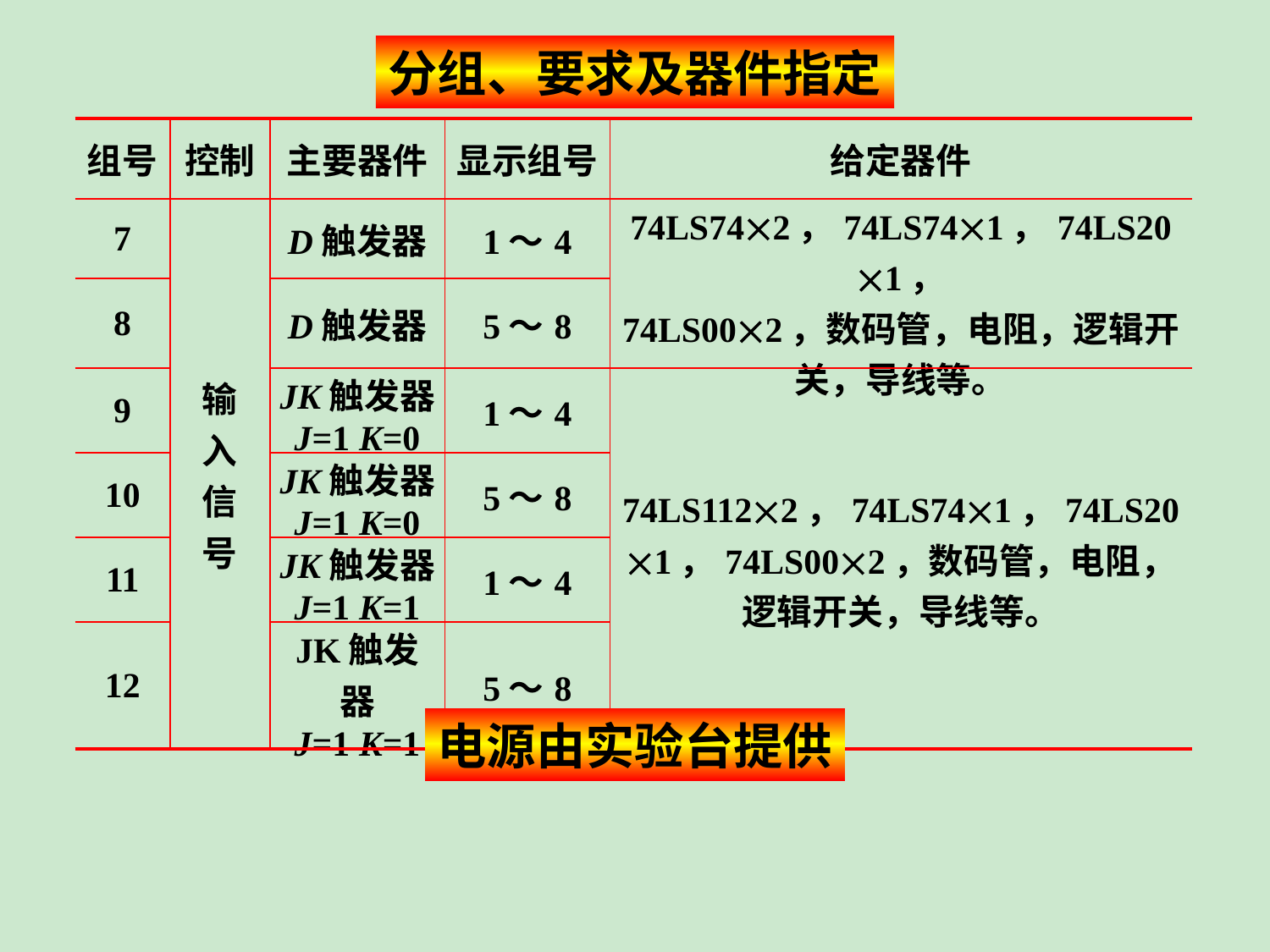

分组、要求及器件指定
| 组号 | 控制 | 主要器件 | 显示组号 | 给定器件 |
| --- | --- | --- | --- | --- |
| 7 | 输 入 信 号 | D触发器 | 1～4 | 74LS74×2，74LS74×1，74LS20×1， 74LS00×2，数码管，电阻，逻辑开关，导线等。 |
| 8 |  | D触发器 | 5～8 |  |
| 9 |  | JK触发器 J=1 K=0 | 1～4 | 74LS112×2，74LS74×1，74LS20×1，74LS00×2，数码管，电阻，逻辑开关，导线等。 |
| 10 |  | JK触发器 J=1 K=0 | 5～8 |  |
| 11 |  | JK触发器 J=1 K=1 | 1～4 |  |
| 12 |  | JK触发器 J=1 K=1 | 5～8 |  |
电源由实验台提供